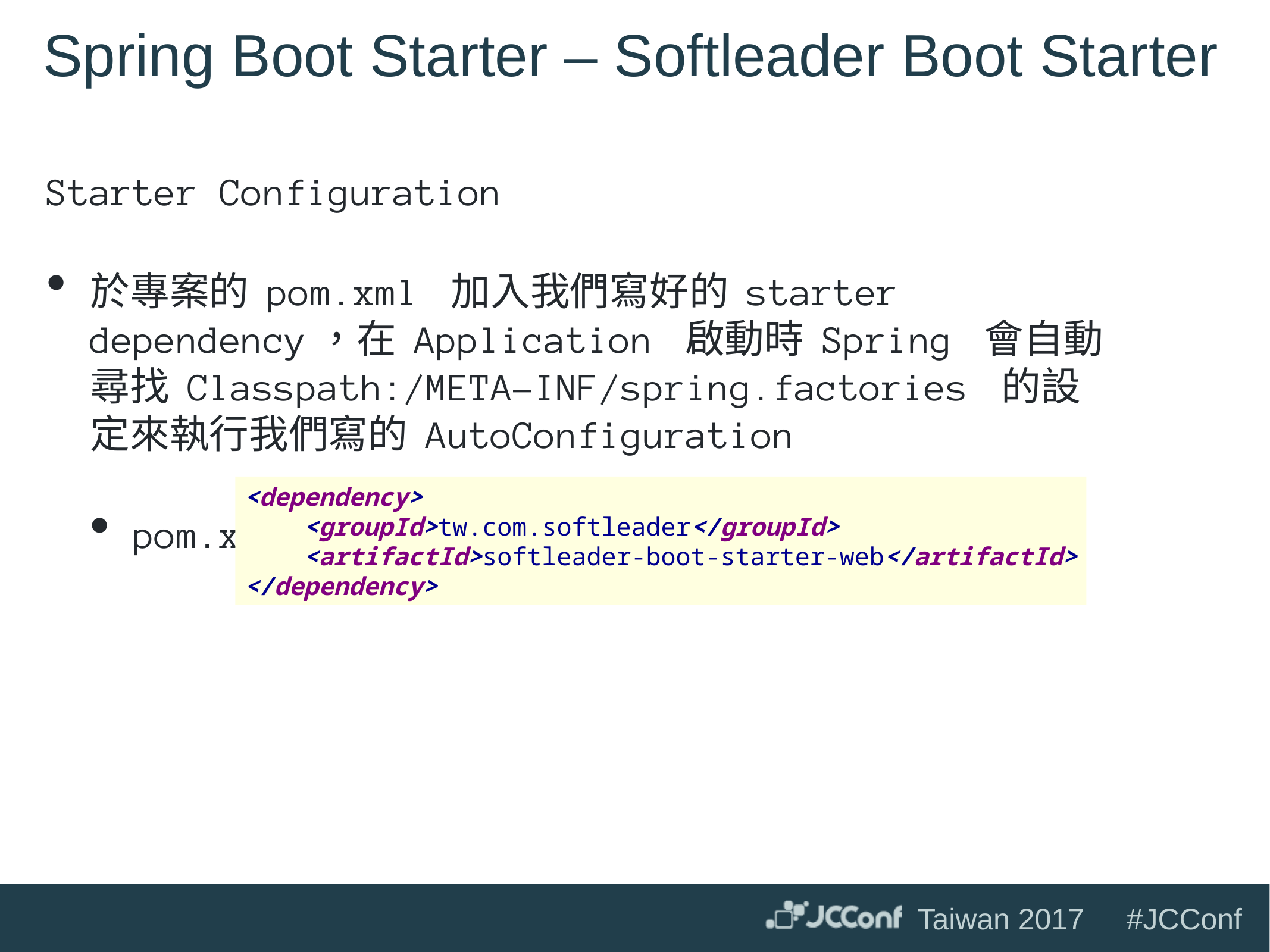

Starter Configuration
於專案的 pom.xml 加入我們寫好的 starter dependency，在 Application 啟動時 Spring 會自動尋找 Classpath:/META-INF/spring.factories 的設定來執行我們寫的 AutoConfiguration
pom.xml
# Spring Boot Starter – Softleader Boot Starter
<dependency>
    <groupId>tw.com.softleader</groupId>
    <artifactId>softleader-boot-starter-web</artifactId>
</dependency>